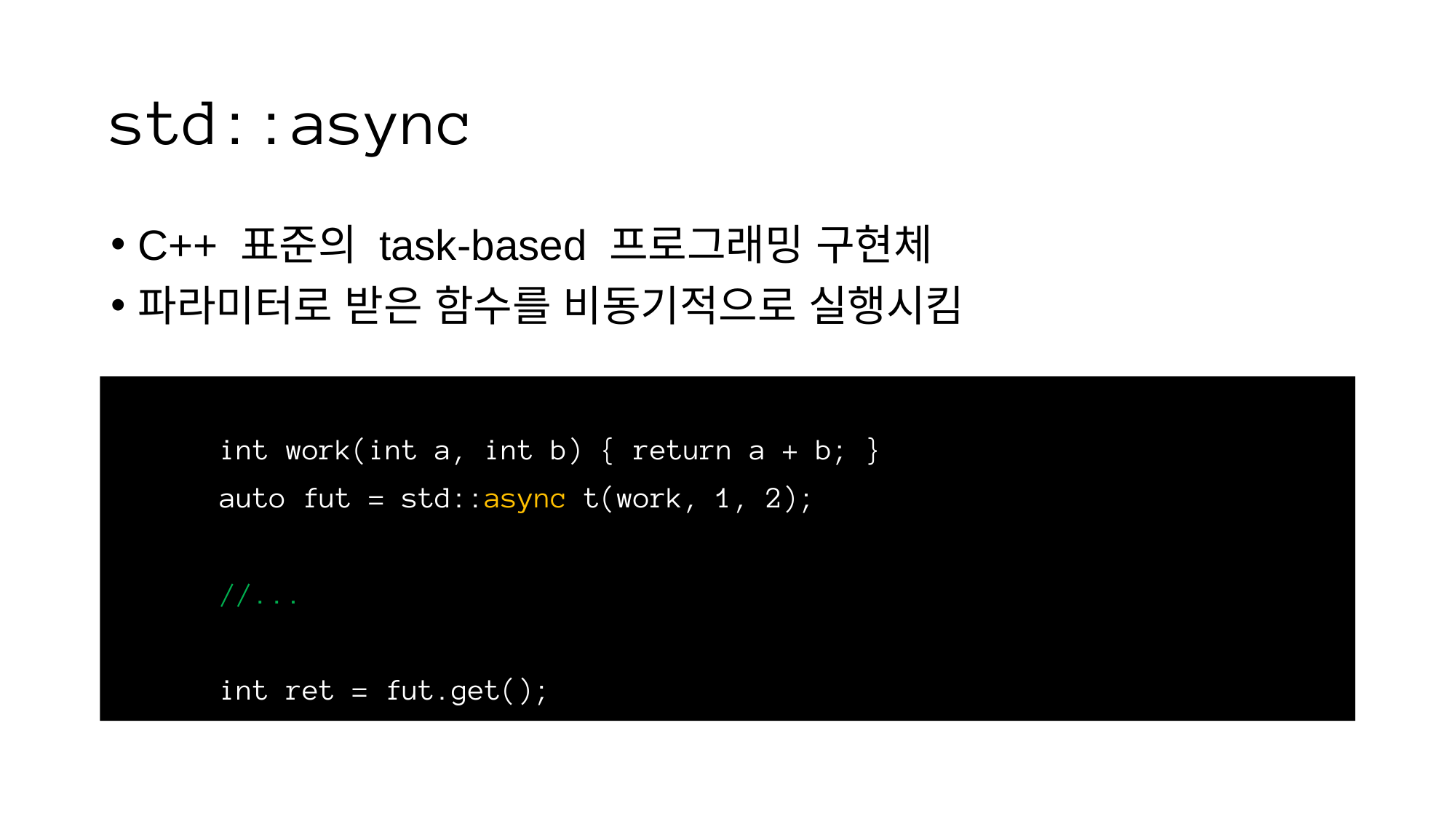

# std::async
C++ 표준의 task-based 프로그래밍 구현체
파라미터로 받은 함수를 비동기적으로 실행시킴

	int work(int a, int b) { return a + b; }
	auto fut = std::async t(work, 1, 2);

	//...

	int ret = fut.get();